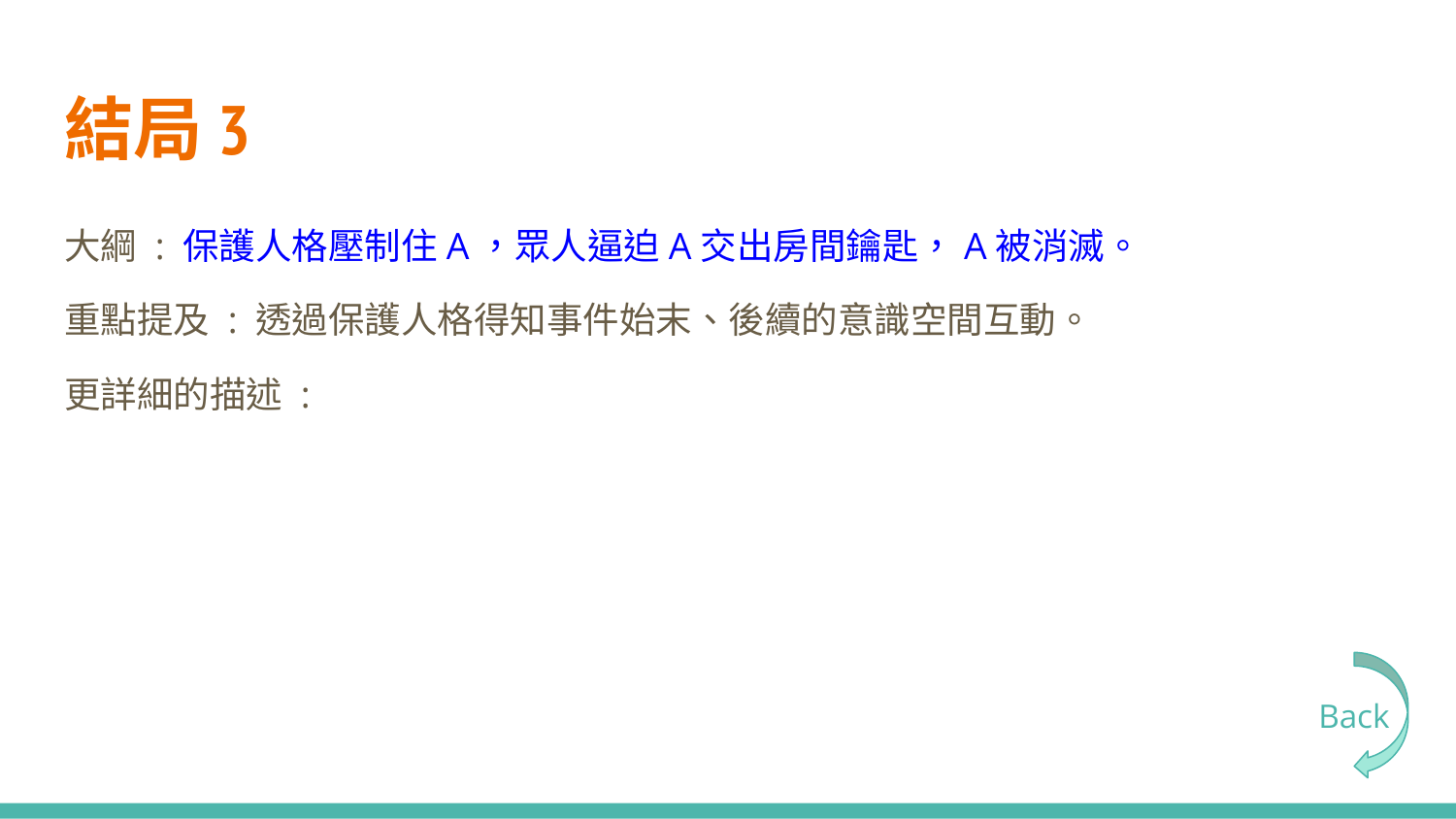

# 結局3
大綱 : 保護人格壓制住A，眾人逼迫A交出房間鑰匙，A被消滅。
重點提及 : 透過保護人格得知事件始末、後續的意識空間互動。
更詳細的描述 :

Back